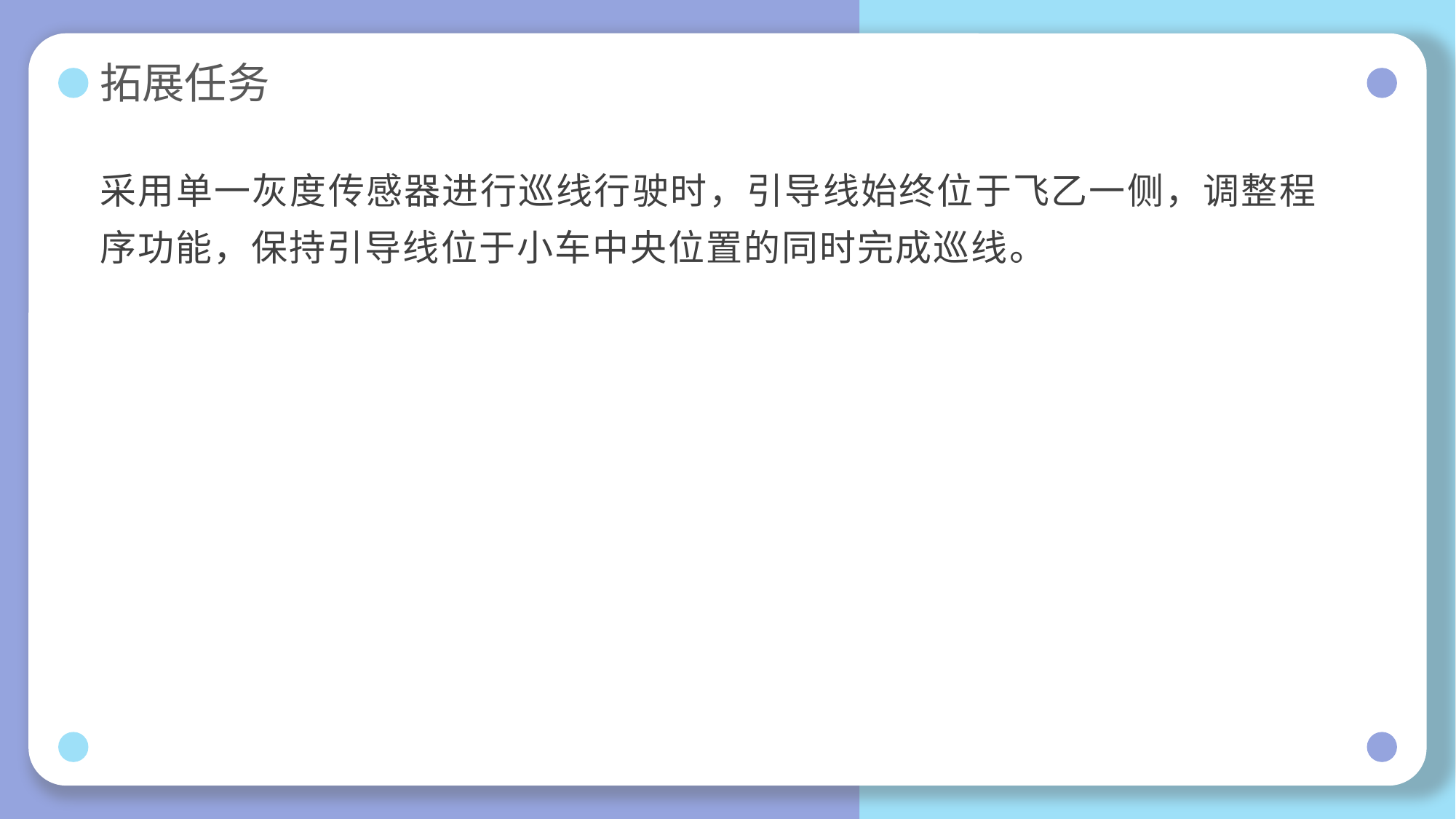

# 拓展任务
采用单一灰度传感器进行巡线行驶时，引导线始终位于飞乙一侧，调整程序功能，保持引导线位于小车中央位置的同时完成巡线。